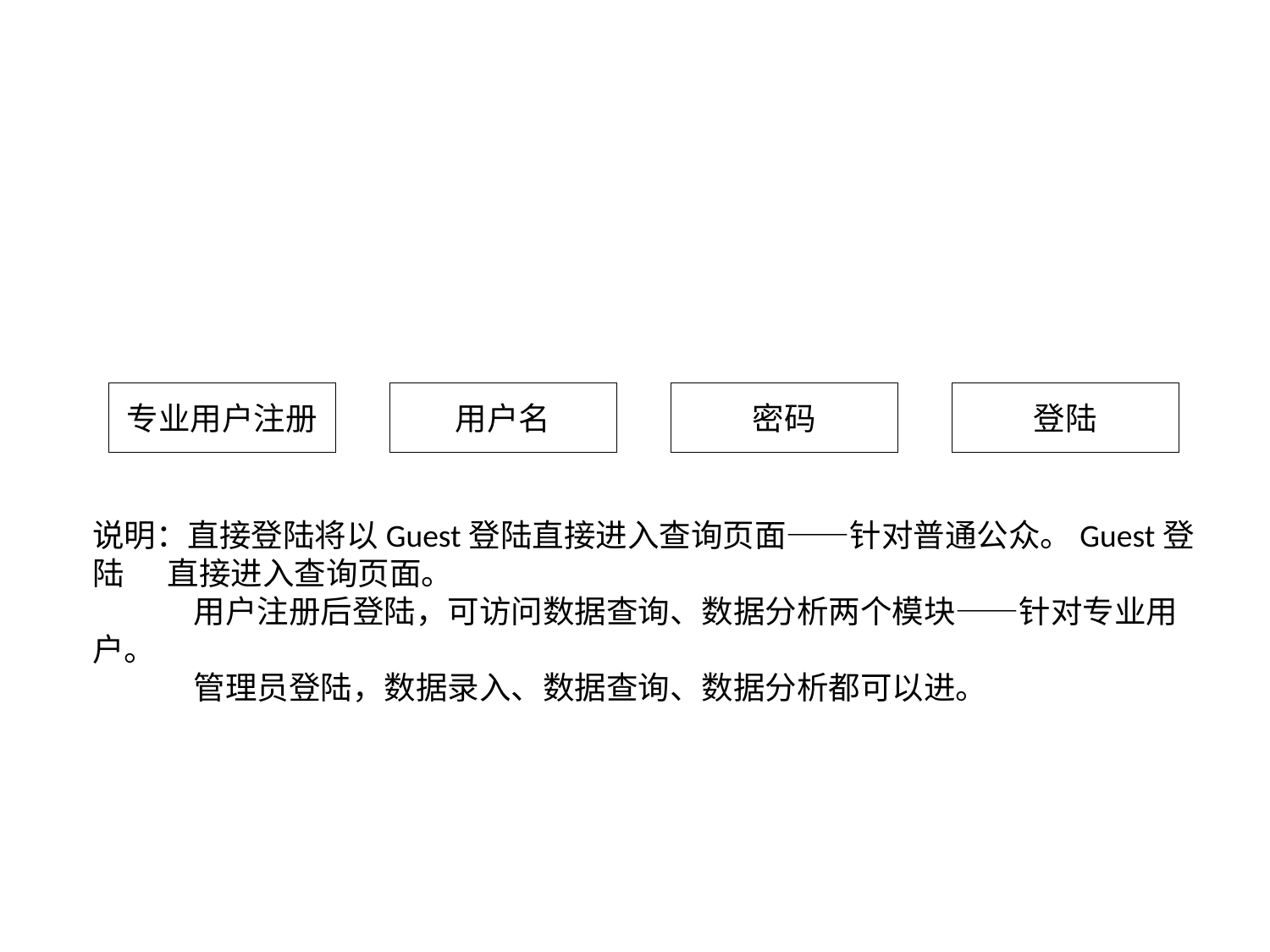

专业用户注册
用户名
密码
登陆
说明：直接登陆将以Guest登陆直接进入查询页面——针对普通公众。Guest登陆      直接进入查询页面。
             用户注册后登陆，可访问数据查询、数据分析两个模块——针对专业用户。
             管理员登陆，数据录入、数据查询、数据分析都可以进。